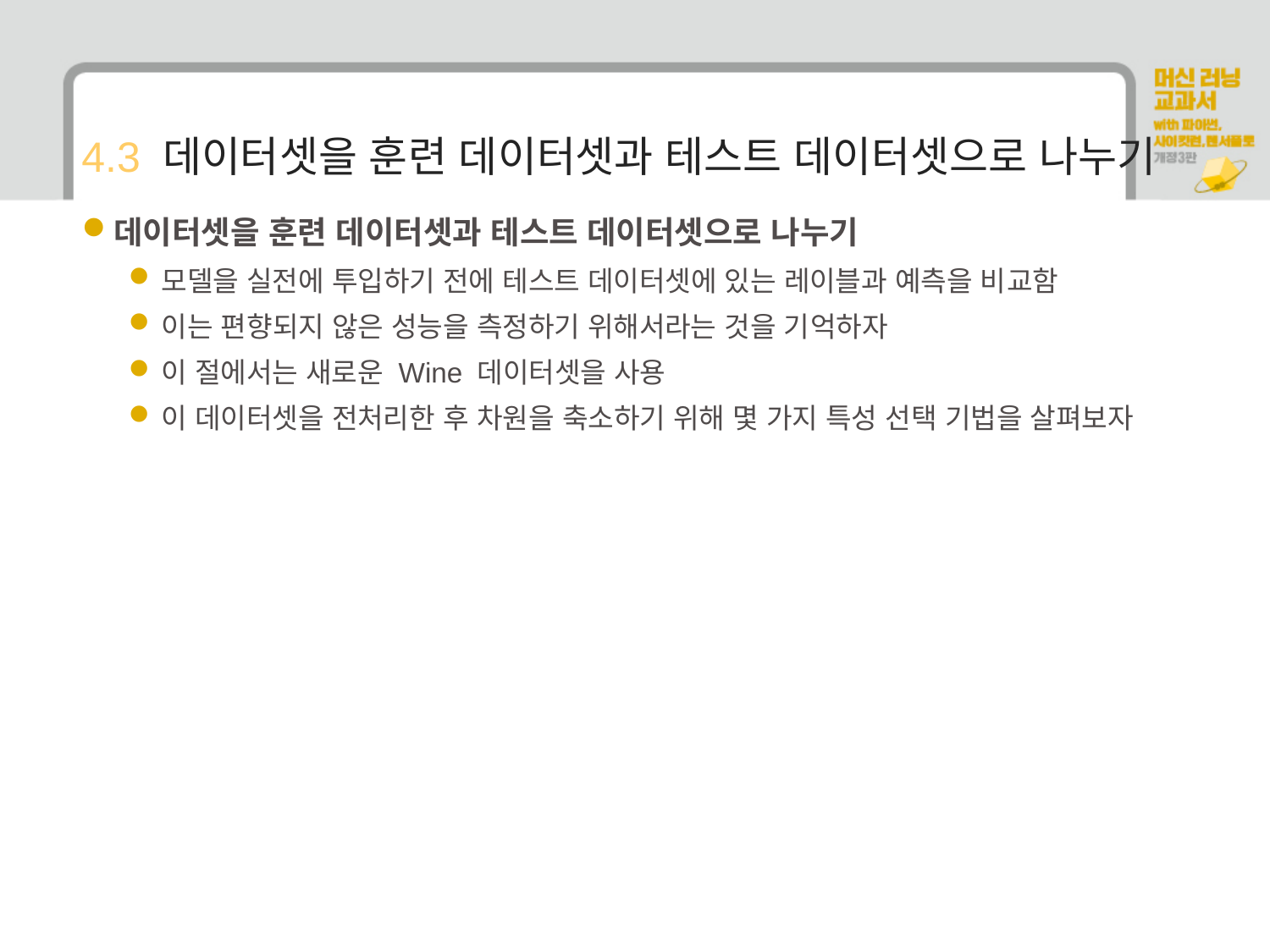

# 4.3 데이터셋을 훈련 데이터셋과 테스트 데이터셋으로 나누기
데이터셋을 훈련 데이터셋과 테스트 데이터셋으로 나누기
모델을 실전에 투입하기 전에 테스트 데이터셋에 있는 레이블과 예측을 비교함
이는 편향되지 않은 성능을 측정하기 위해서라는 것을 기억하자
이 절에서는 새로운 Wine 데이터셋을 사용
이 데이터셋을 전처리한 후 차원을 축소하기 위해 몇 가지 특성 선택 기법을 살펴보자